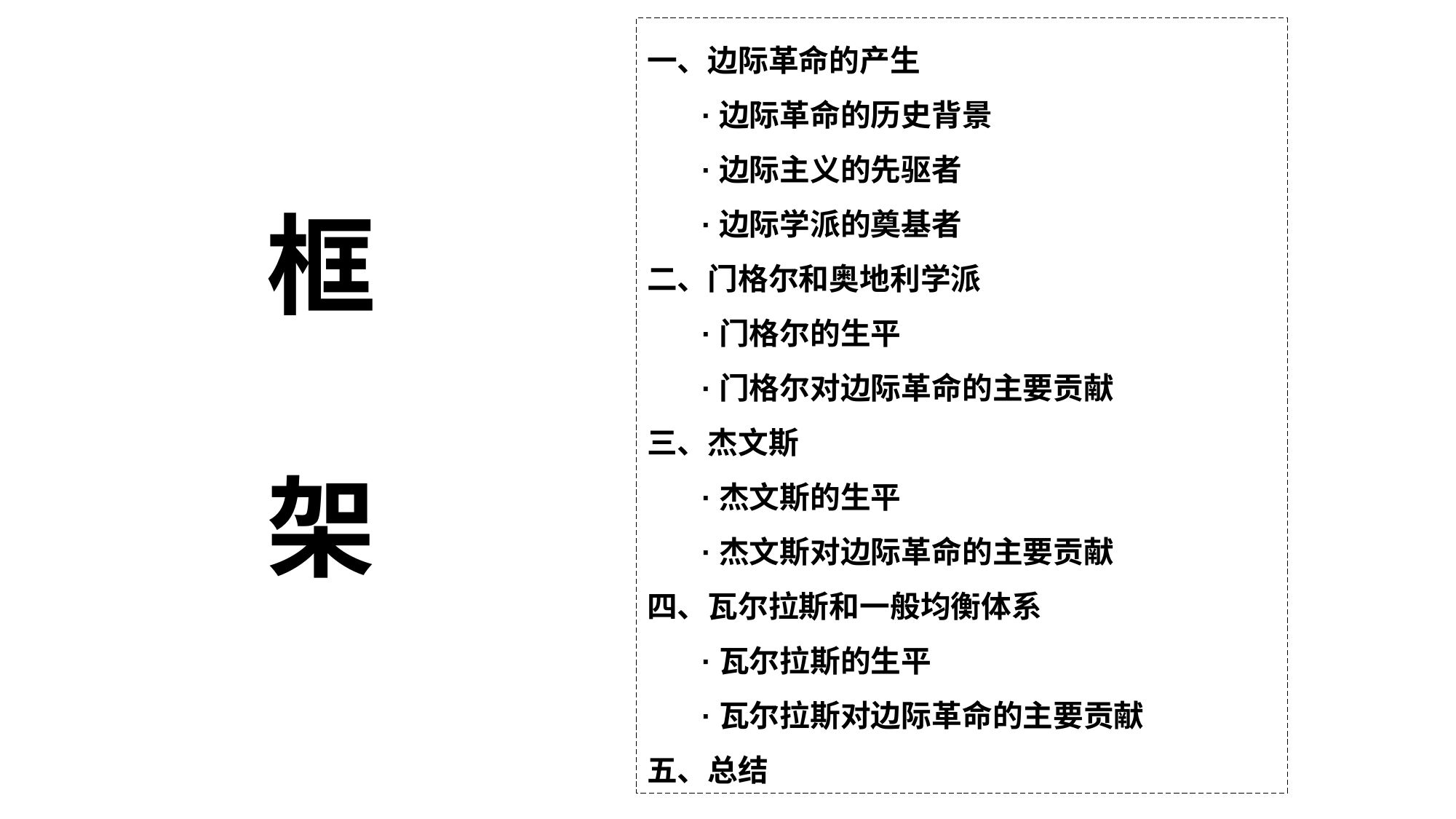

一、边际革命的产生
·边际革命的历史背景
·边际主义的先驱者
·边际学派的奠基者
二、门格尔和奥地利学派
·门格尔的生平
·门格尔对边际革命的主要贡献
三、杰文斯
·杰文斯的生平
·杰文斯对边际革命的主要贡献
四、瓦尔拉斯和一般均衡体系
·瓦尔拉斯的生平
·瓦尔拉斯对边际革命的主要贡献
五、总结
框

架